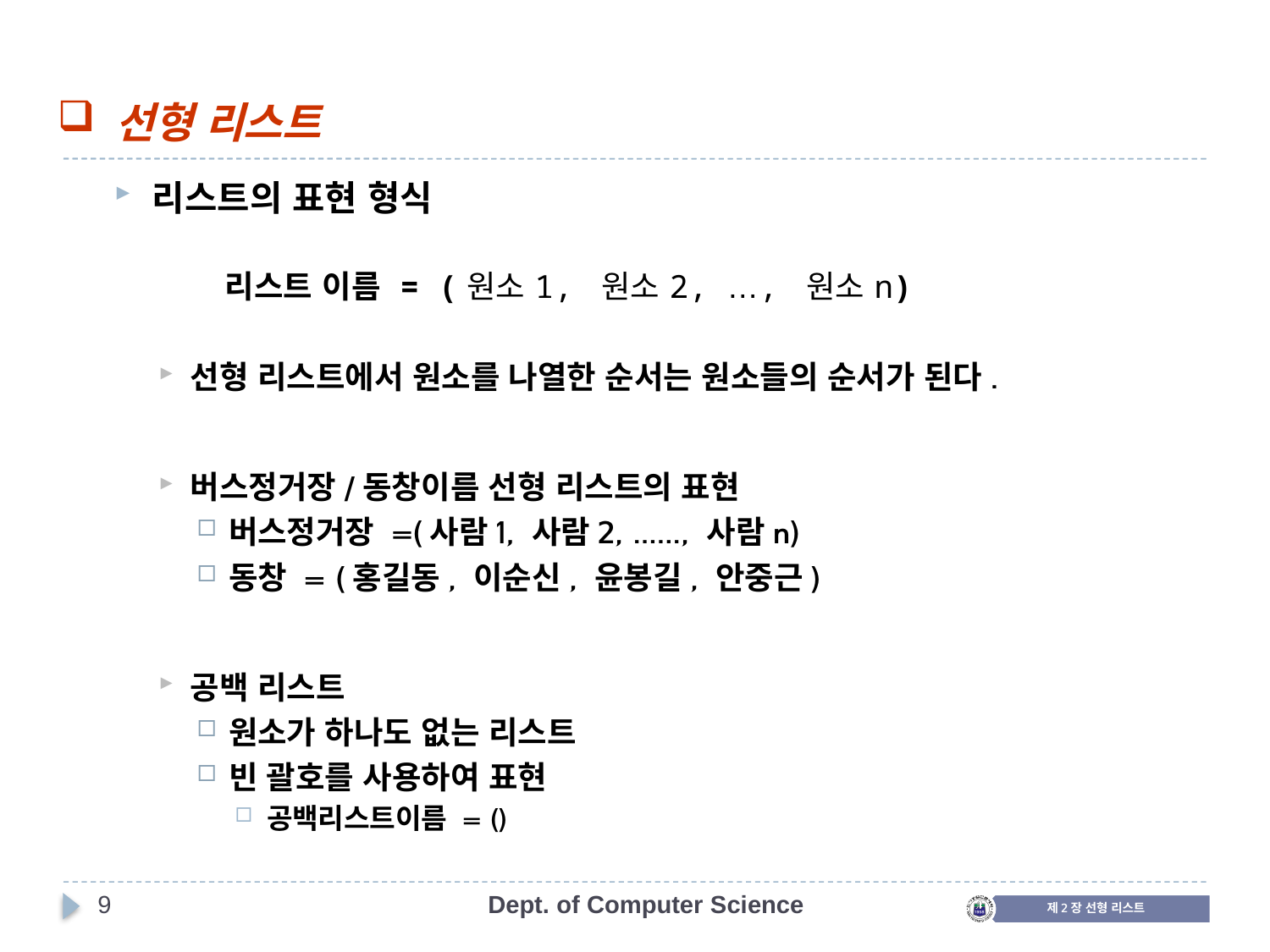

선형 리스트
리스트의 표현 형식

선형 리스트에서 원소를 나열한 순서는 원소들의 순서가 된다.

버스정거장/동창이름 선형 리스트의 표현
버스정거장 =(사람1, 사람2, ……, 사람n)
동창 = (홍길동, 이순신, 윤봉길, 안중근)

공백 리스트
원소가 하나도 없는 리스트
빈 괄호를 사용하여 표현
공백리스트이름 = ()

| 리스트 이름 = (원소1, 원소2, …, 원소n) |
| --- |

9
Dept. of Computer Science